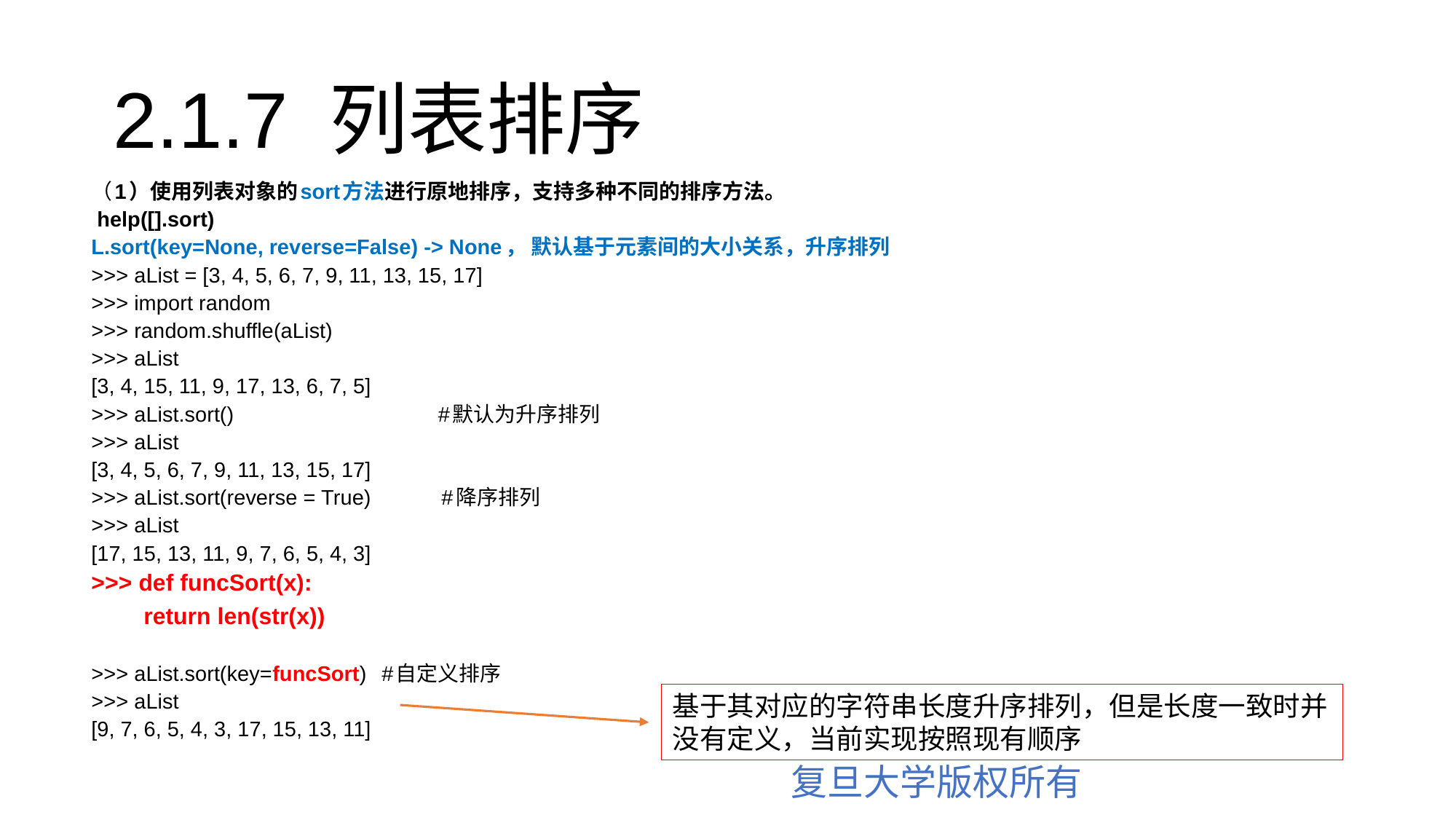

# 2.1.7 列表排序
（1）使用列表对象的sort方法进行原地排序，支持多种不同的排序方法。
 help([].sort)
L.sort(key=None, reverse=False) -> None， 默认基于元素间的大小关系，升序排列
>>> aList = [3, 4, 5, 6, 7, 9, 11, 13, 15, 17]
>>> import random
>>> random.shuffle(aList)
>>> aList
[3, 4, 15, 11, 9, 17, 13, 6, 7, 5]
>>> aList.sort()                                   #默认为升序排列
>>> aList
[3, 4, 5, 6, 7, 9, 11, 13, 15, 17]
>>> aList.sort(reverse = True)            #降序排列
>>> aList
[17, 15, 13, 11, 9, 7, 6, 5, 4, 3]
>>> def funcSort(x):
        return len(str(x))

>>> aList.sort(key=funcSort)	#自定义排序
>>> aList
[9, 7, 6, 5, 4, 3, 17, 15, 13, 11]
基于其对应的字符串长度升序排列，但是长度一致时并没有定义，当前实现按照现有顺序